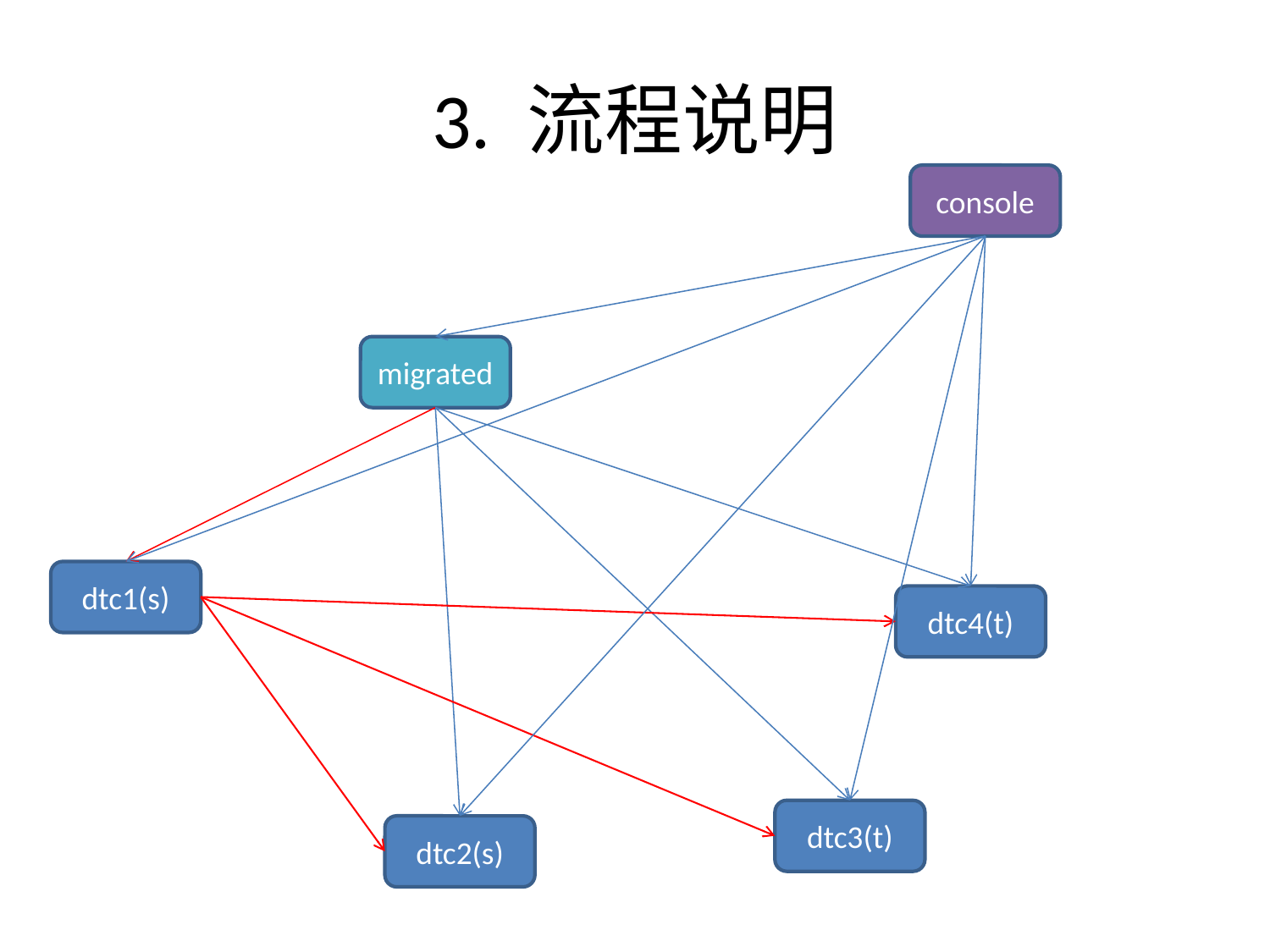

# 3. 流程说明
console
migrated
dtc1(s)
dtc4(t)
dtc3(t)
dtc2(s)